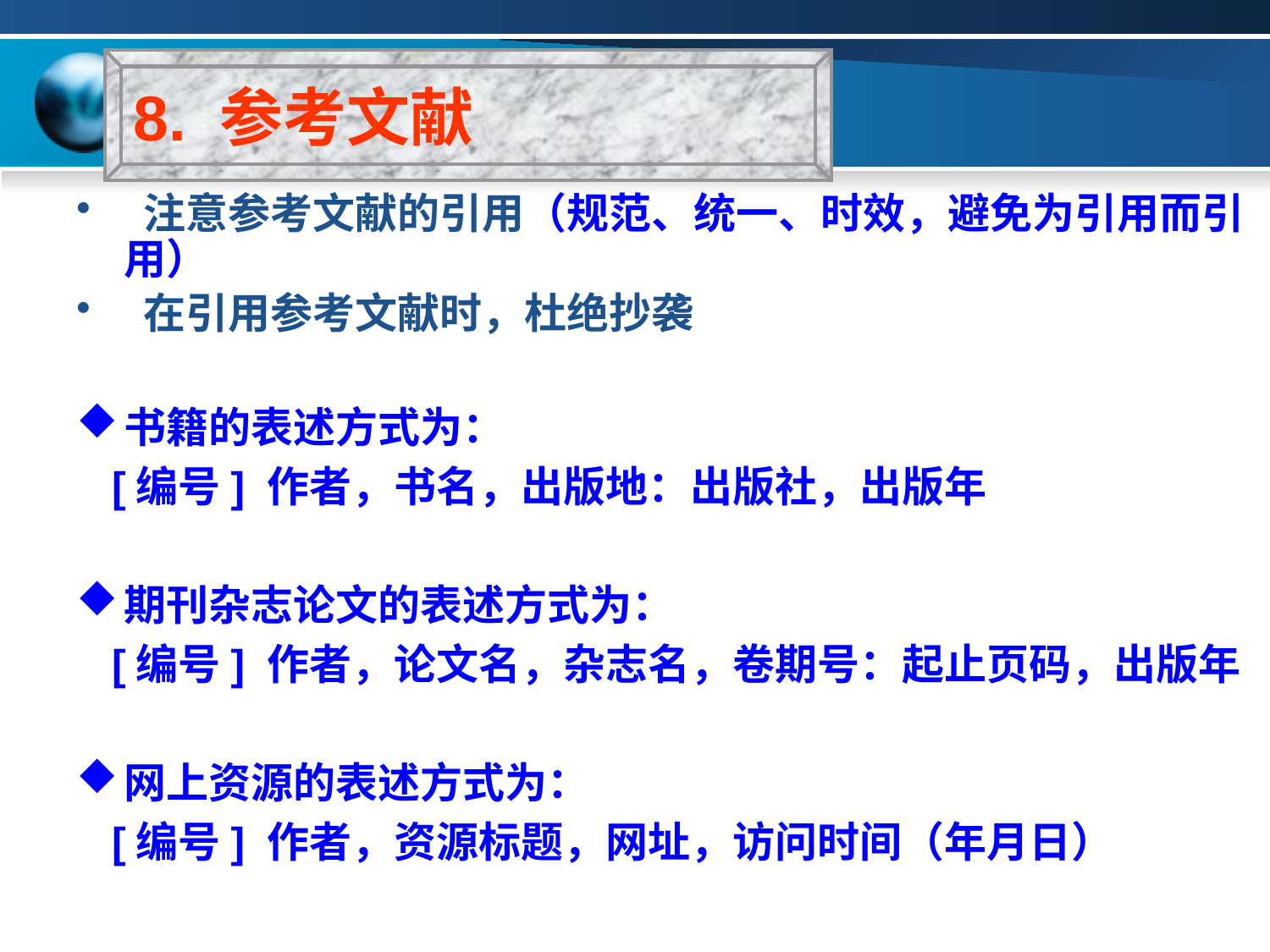

8. 参考文献
 注意参考文献的引用（规范、统一、时效，避免为引用而引用）
 在引用参考文献时，杜绝抄袭

书籍的表述方式为：
   [编号] 作者，书名，出版地：出版社，出版年

期刊杂志论文的表述方式为：
   [编号] 作者，论文名，杂志名，卷期号：起止页码，出版年

网上资源的表述方式为：
   [编号] 作者，资源标题，网址，访问时间（年月日）